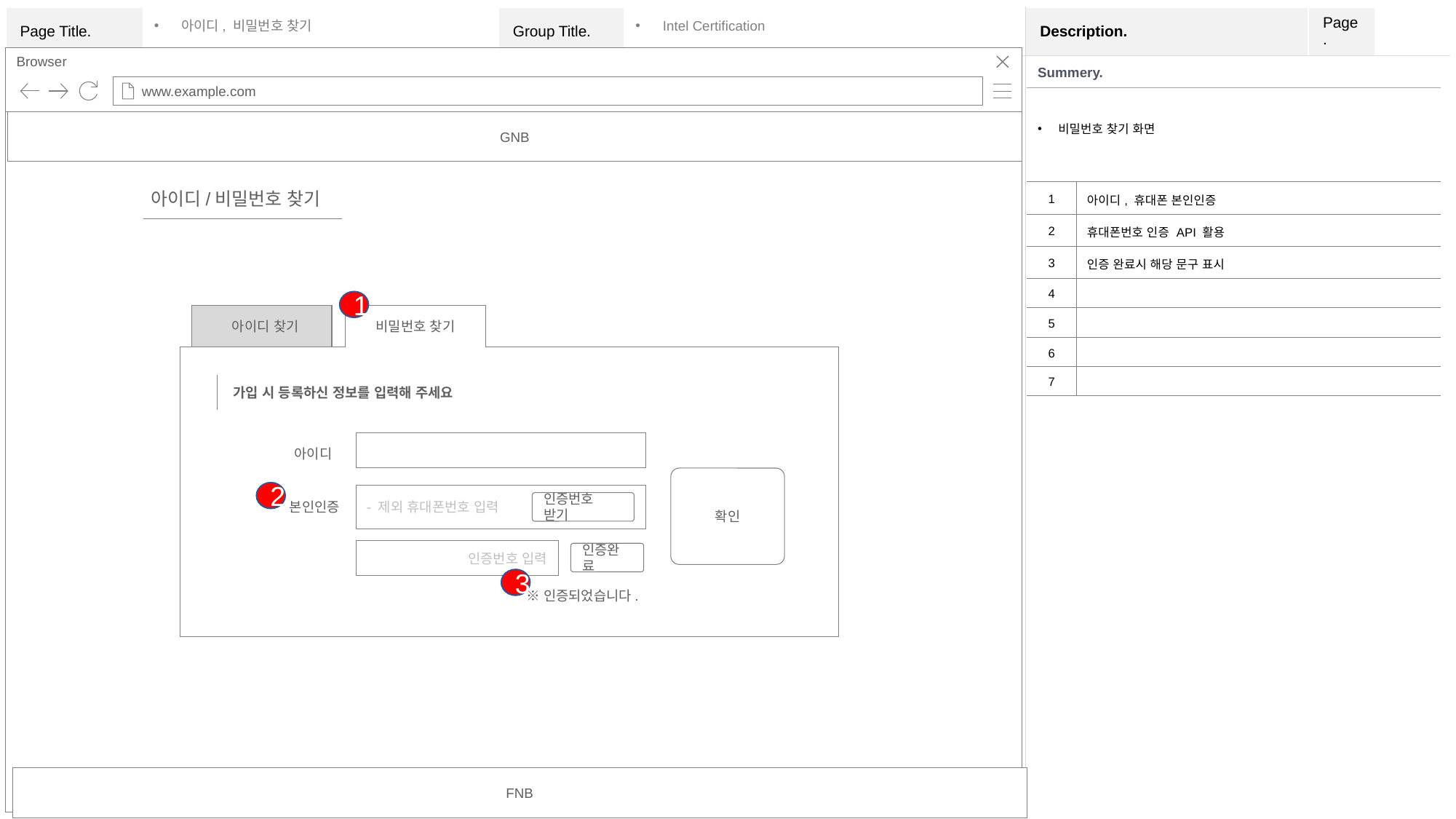

아이디, 비밀번호 찾기
Intel Certification
| Summery. |  |
| --- | --- |
| 비밀번호 찾기 화면 |  |
| 1 | 아이디, 휴대폰 본인인증 |
| 2 | 휴대폰번호 인증 API 활용 |
| 3 | 인증 완료시 해당 문구 표시 |
| 4 |  |
| 5 |  |
| 6 |  |
| 7 |  |
GNB
아이디/비밀번호 찾기
1
 아이디 찾기
비밀번호 찾기

가입 시 등록하신 정보를 입력해 주세요

아이디
- 제외 휴대폰번호 입력
인증번호 받기
본인인증
인증번호 입력
인증완료
※인증되었습니다.
확인
2
3
FNB